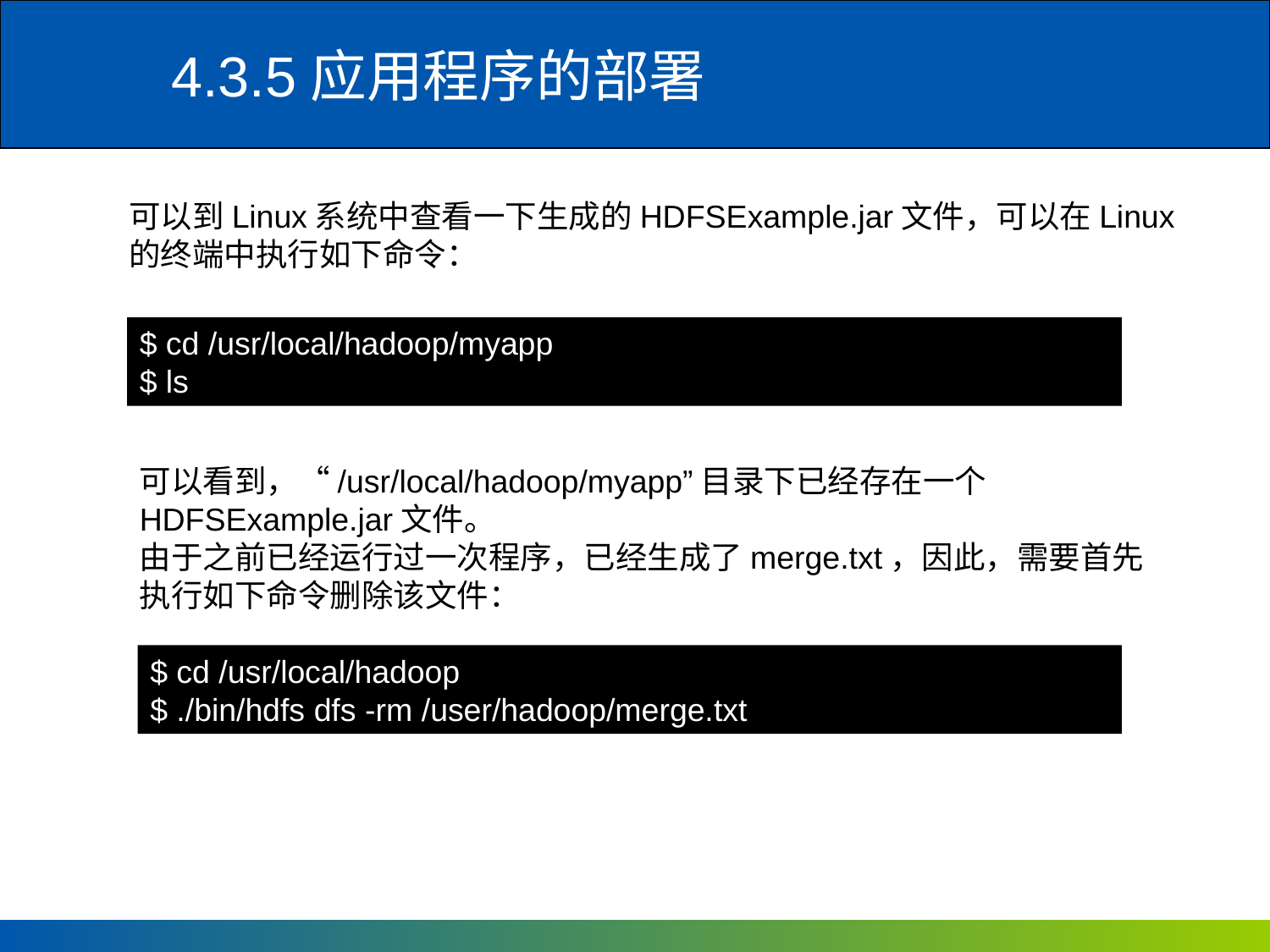

4.3.5应用程序的部署
可以到Linux系统中查看一下生成的HDFSExample.jar文件，可以在Linux的终端中执行如下命令：
$ cd /usr/local/hadoop/myapp
$ ls
可以看到，“/usr/local/hadoop/myapp”目录下已经存在一个HDFSExample.jar文件。
由于之前已经运行过一次程序，已经生成了merge.txt，因此，需要首先执行如下命令删除该文件：
$ cd /usr/local/hadoop
$ ./bin/hdfs dfs -rm /user/hadoop/merge.txt